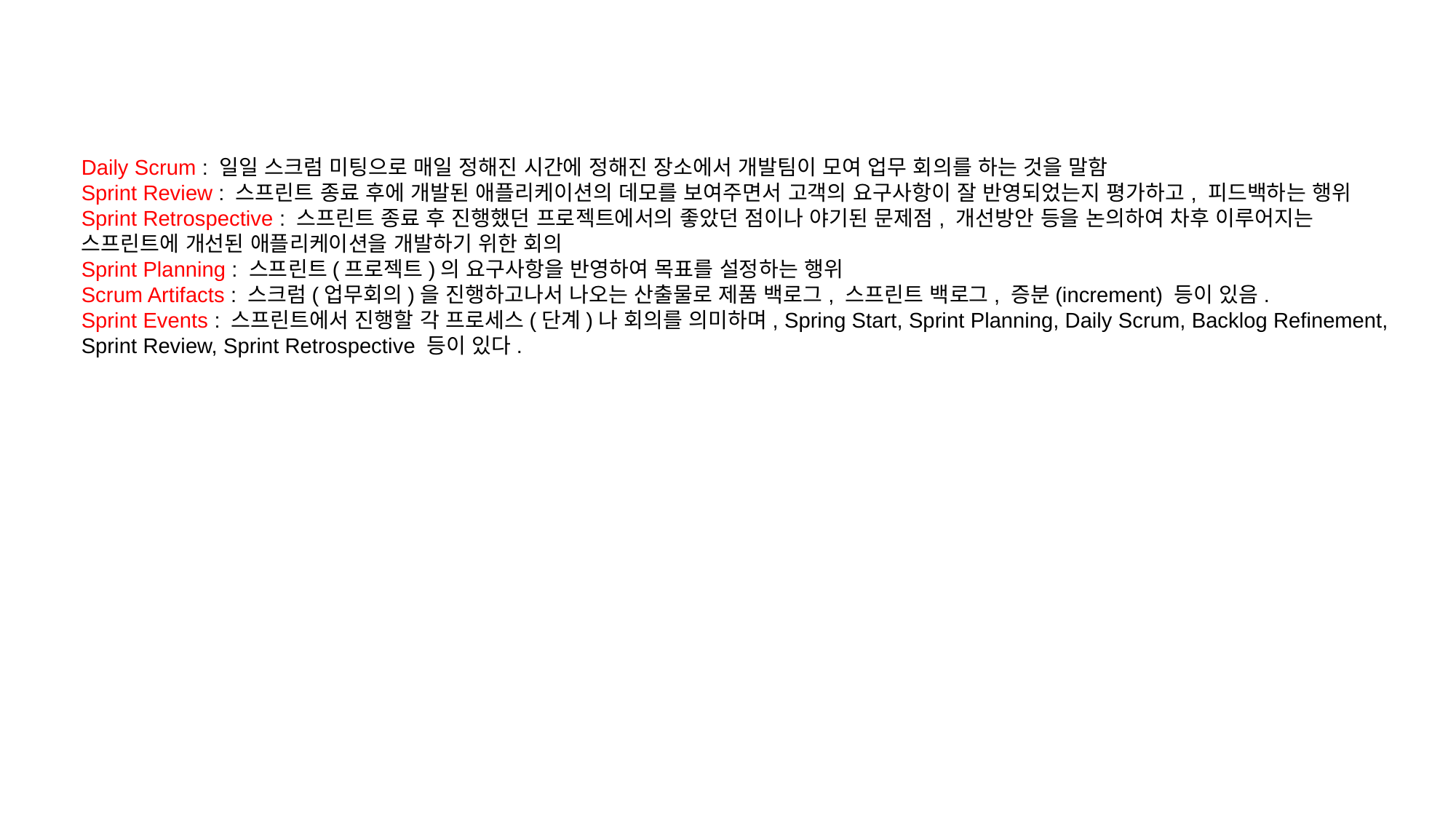

Daily Scrum : 일일 스크럼 미팅으로 매일 정해진 시간에 정해진 장소에서 개발팀이 모여 업무 회의를 하는 것을 말함
Sprint Review : 스프린트 종료 후에 개발된 애플리케이션의 데모를 보여주면서 고객의 요구사항이 잘 반영되었는지 평가하고, 피드백하는 행위
Sprint Retrospective : 스프린트 종료 후 진행했던 프로젝트에서의 좋았던 점이나 야기된 문제점, 개선방안 등을 논의하여 차후 이루어지는 스프린트에 개선된 애플리케이션을 개발하기 위한 회의
Sprint Planning : 스프린트(프로젝트)의 요구사항을 반영하여 목표를 설정하는 행위
Scrum Artifacts : 스크럼(업무회의)을 진행하고나서 나오는 산출물로 제품 백로그, 스프린트 백로그, 증분(increment) 등이 있음.
Sprint Events : 스프린트에서 진행할 각 프로세스(단계)나 회의를 의미하며, Spring Start, Sprint Planning, Daily Scrum, Backlog Refinement, Sprint Review, Sprint Retrospective 등이 있다.